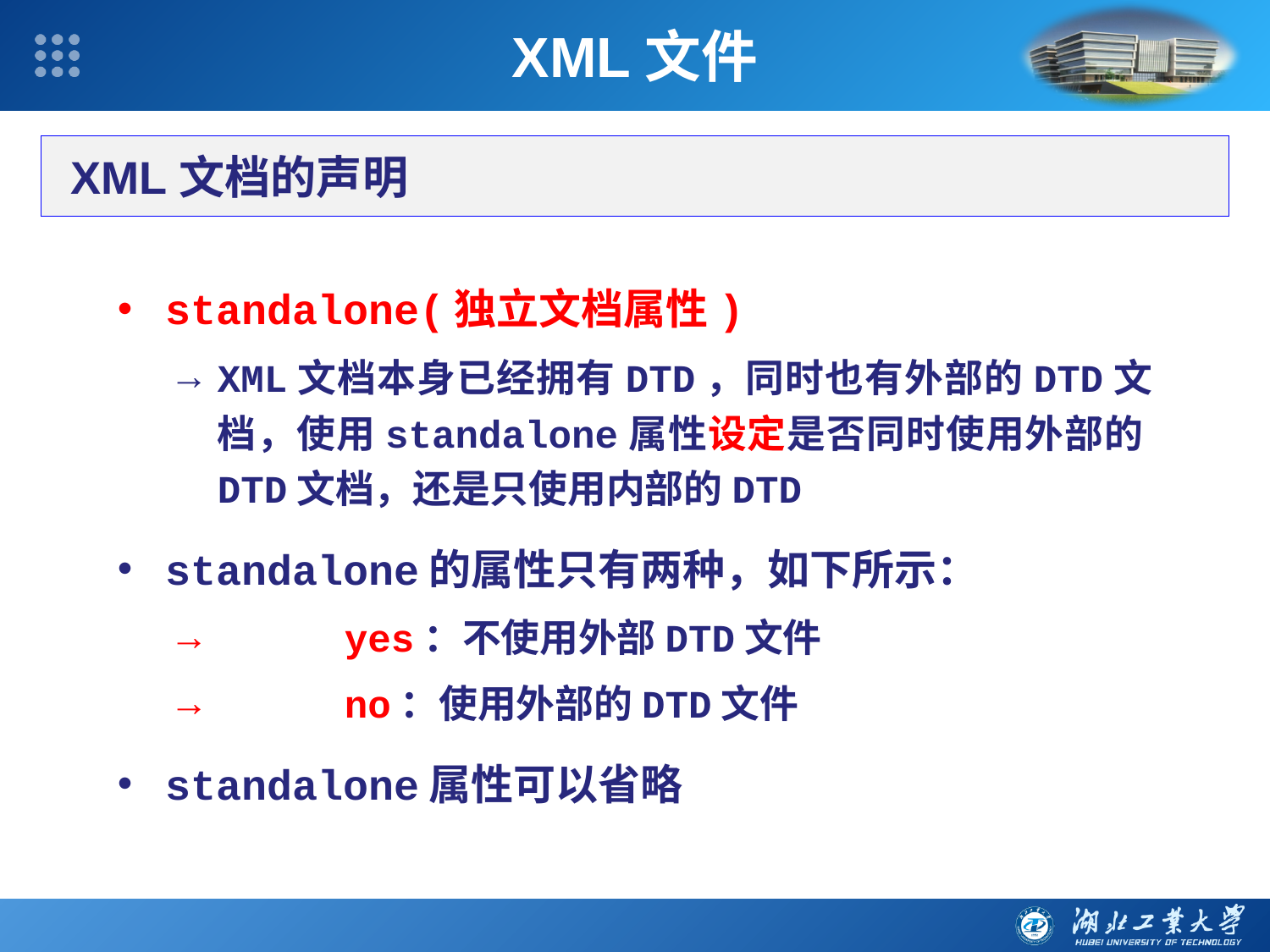

XML文件
XML文档的声明
standalone(独立文档属性)
XML文档本身已经拥有DTD，同时也有外部的DTD文档，使用standalone属性设定是否同时使用外部的DTD文档，还是只使用内部的DTD
standalone的属性只有两种，如下所示：
	yes：不使用外部DTD文件
	no：使用外部的DTD文件
standalone属性可以省略